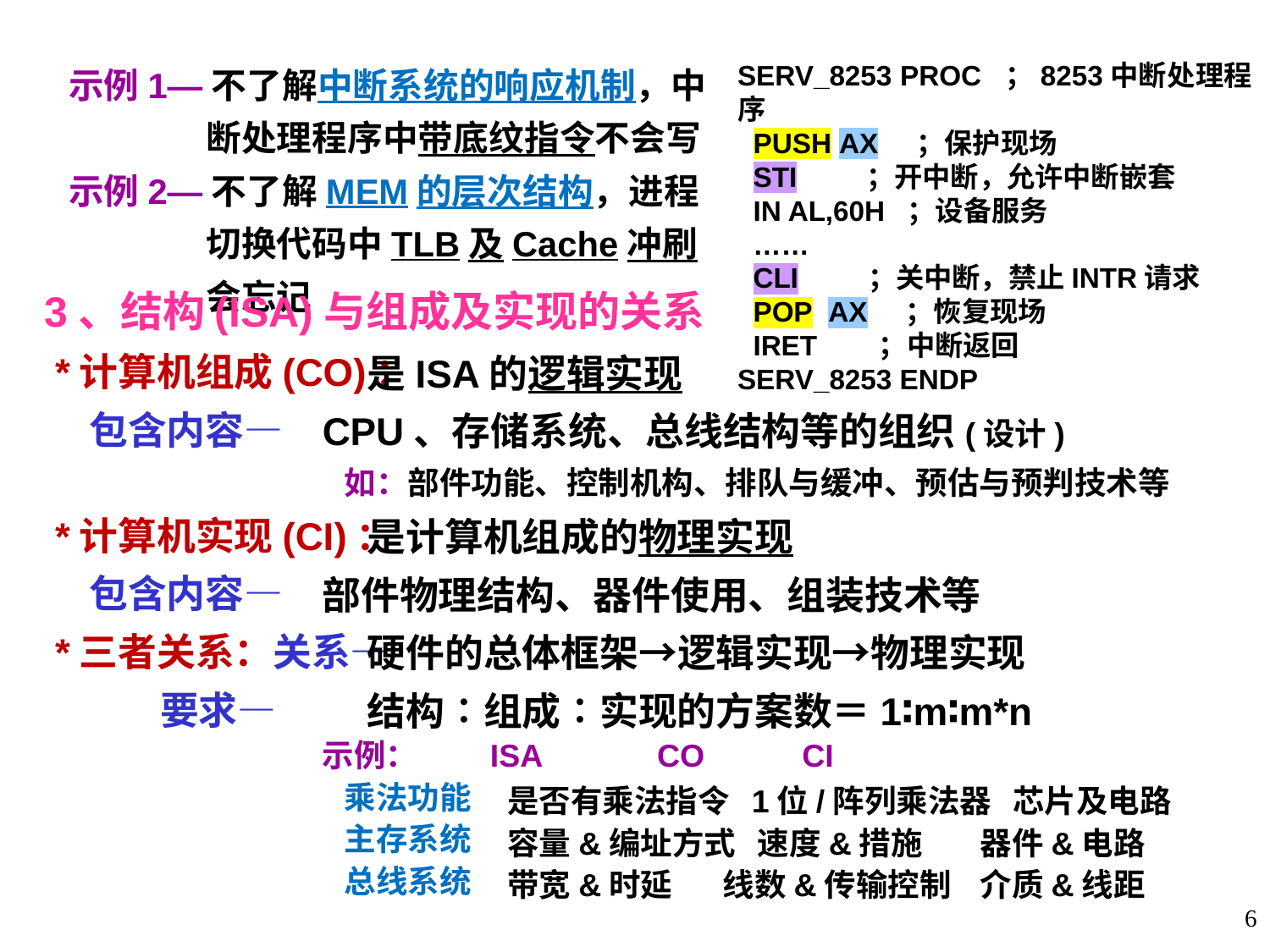

示例1—不了解中断系统的响应机制，中断处理程序中带底纹指令不会写
  示例2—不了解MEM的层次结构，进程切换代码中TLB及Cache冲刷会忘记
SERV_8253 PROC  ；8253中断处理程序
  PUSH AX    ；保护现场
  STI        ；开中断，允许中断嵌套
  IN AL,60H  ；设备服务
  ……
  CLI        ；关中断，禁止INTR请求
  POP  AX    ；恢复现场
  IRET       ；中断返回
SERV_8253 ENDP
3、结构(ISA)与组成及实现的关系
 *计算机组成(CO)：
    包含内容—

 *计算机实现(CI)：
    包含内容—
 *三者关系：关系—
            要求—
    是ISA的逻辑实现
CPU、存储系统、总线结构等的组织(设计)
  如：部件功能、控制机构、排队与缓冲、预估与预判技术等
    是计算机组成的物理实现
部件物理结构、器件使用、组装技术等
    硬件的总体框架→逻辑实现→物理实现
    结构∶组成∶实现的方案数＝1∶m∶m*n
示例：         ISA             CO           CI
  乘法功能
  主存系统
  总线系统
是否有乘法指令  1位/阵列乘法器   芯片及电路
容量&编址方式   速度&措施        器件&电路
带宽&时延       线数&传输控制    介质&线距

6